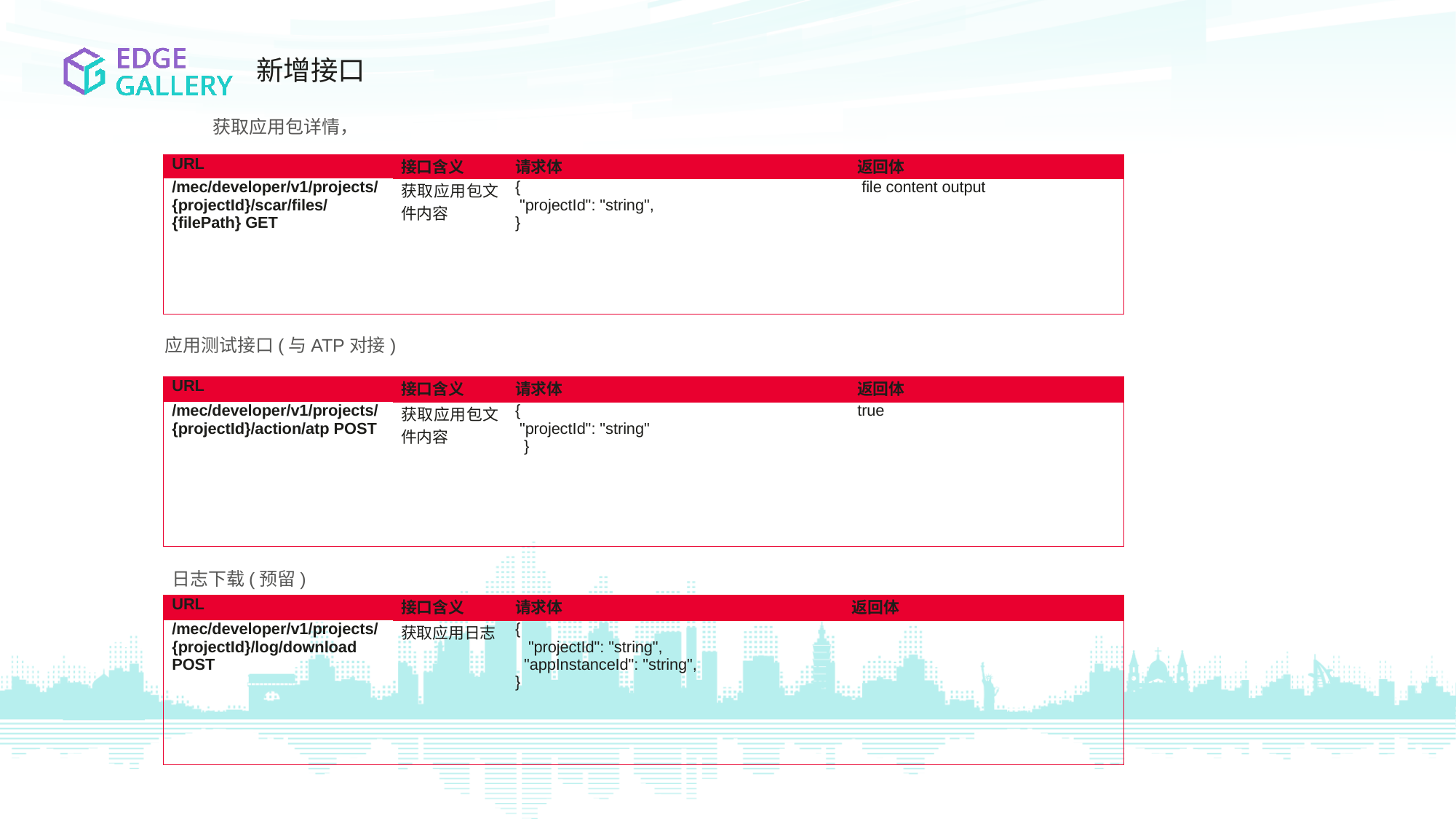

新增接口
获取应用包详情，
| URL | 接口含义 | 请求体 | 返回体 |
| --- | --- | --- | --- |
| /mec/developer/v1/projects/{projectId}/scar/files/{filePath} GET | 获取应用包文件内容 | { "projectId": "string", } | file content output |
应用测试接口(与ATP对接)
| URL | 接口含义 | 请求体 | 返回体 |
| --- | --- | --- | --- |
| /mec/developer/v1/projects/{projectId}/action/atp POST | 获取应用包文件内容 | { "projectId": "string" } | true |
日志下载(预留)
| URL | 接口含义 | 请求体 | 返回体 |
| --- | --- | --- | --- |
| /mec/developer/v1/projects/{projectId}/log/download POST | 获取应用日志 | { "projectId": "string", "appInstanceId": "string", } |  |